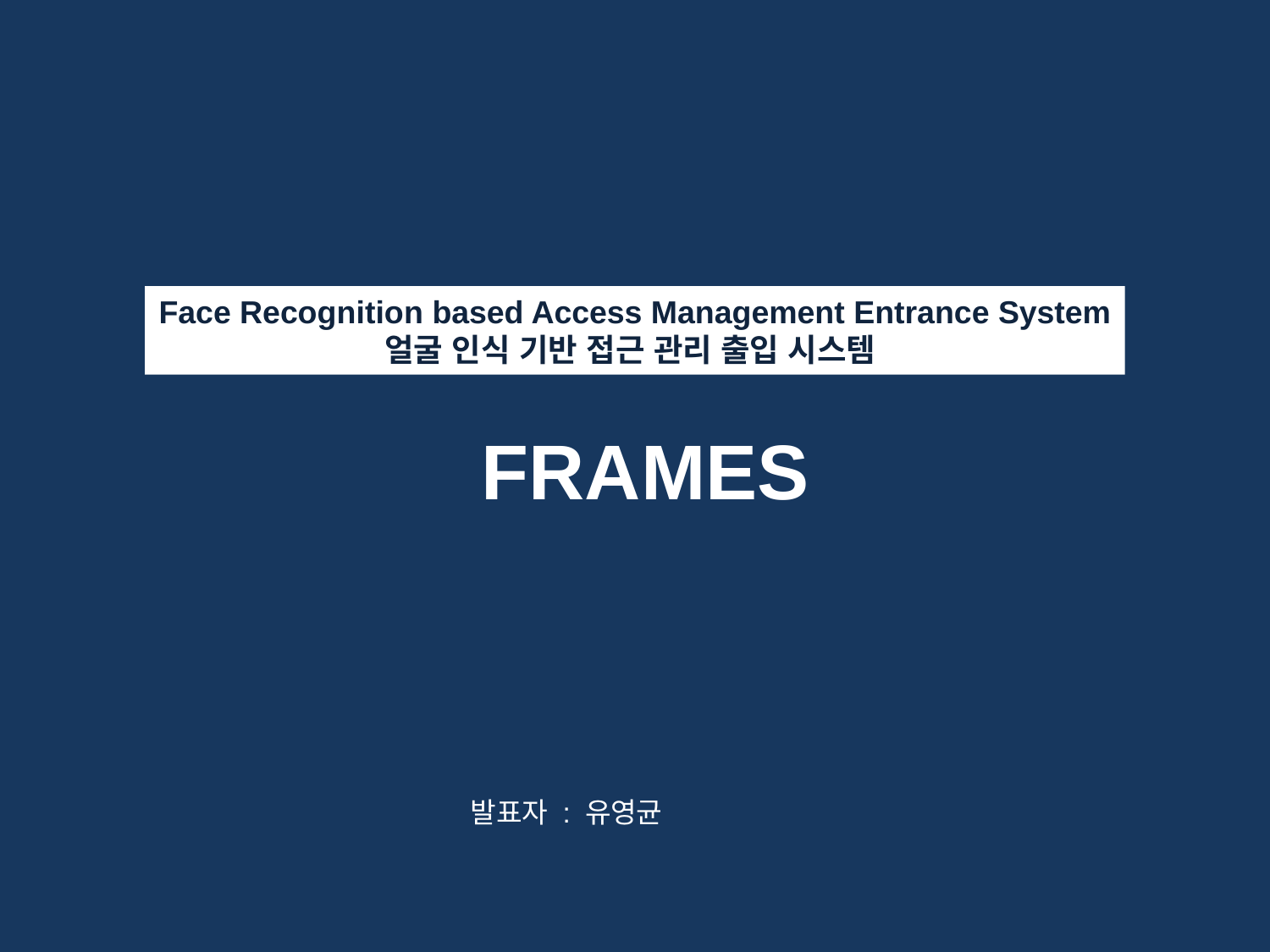

Face Recognition based Access Management Entrance System
얼굴 인식 기반 접근 관리 출입 시스템
 FRAMES
 발표자 : 유영균